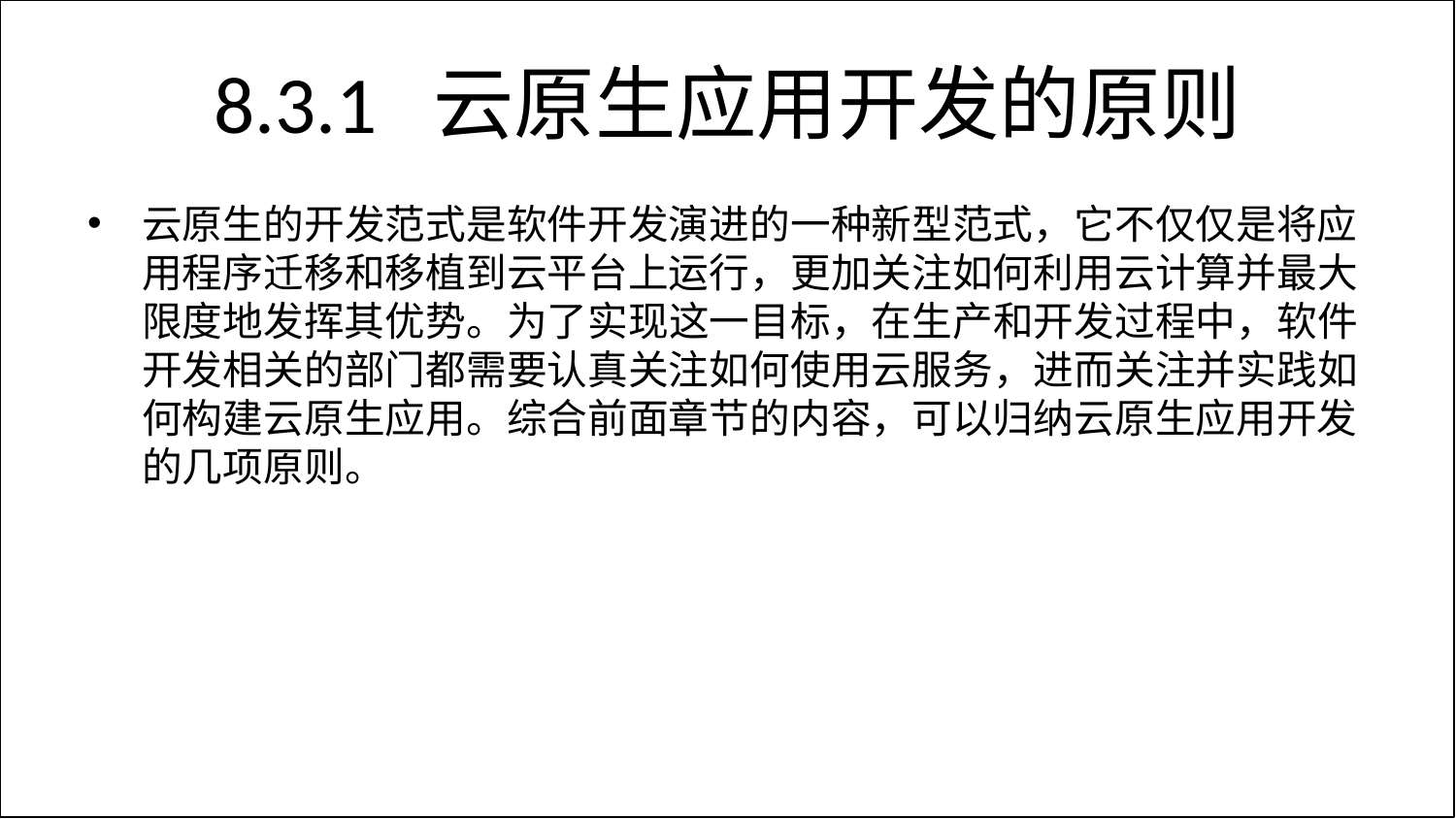

# 8.3.1  云原生应用开发的原则
云原生的开发范式是软件开发演进的一种新型范式，它不仅仅是将应用程序迁移和移植到云平台上运行，更加关注如何利用云计算并最大限度地发挥其优势。为了实现这一目标，在生产和开发过程中，软件开发相关的部门都需要认真关注如何使用云服务，进而关注并实践如何构建云原生应用。综合前面章节的内容，可以归纳云原生应用开发的几项原则。